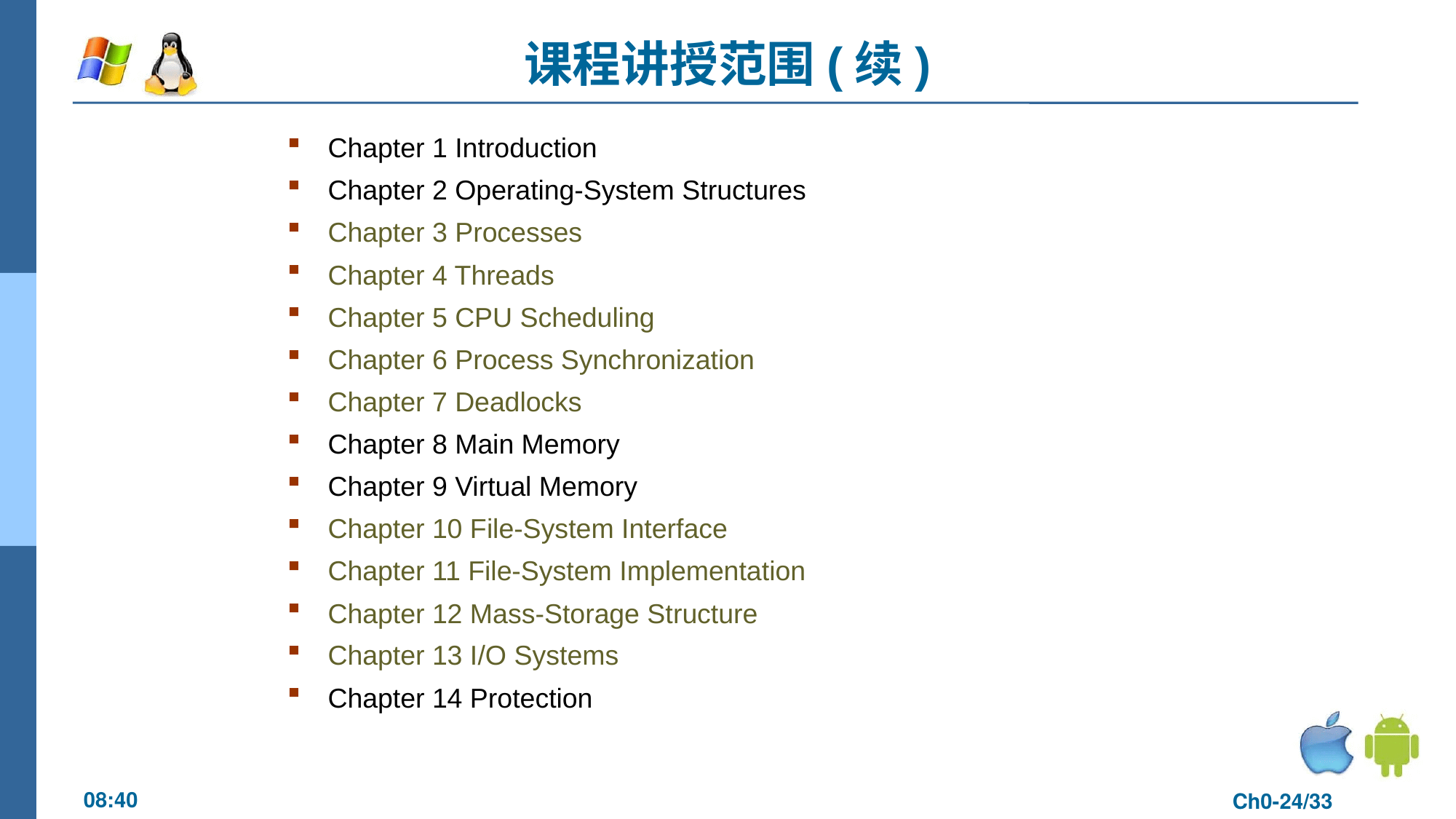

# 课程讲授范围(续)
Chapter 1 Introduction
Chapter 2 Operating-System Structures
Chapter 3 Processes
Chapter 4 Threads
Chapter 5 CPU Scheduling
Chapter 6 Process Synchronization
Chapter 7 Deadlocks
Chapter 8 Main Memory
Chapter 9 Virtual Memory
Chapter 10 File-System Interface
Chapter 11 File-System Implementation
Chapter 12 Mass-Storage Structure
Chapter 13 I/O Systems
Chapter 14 Protection